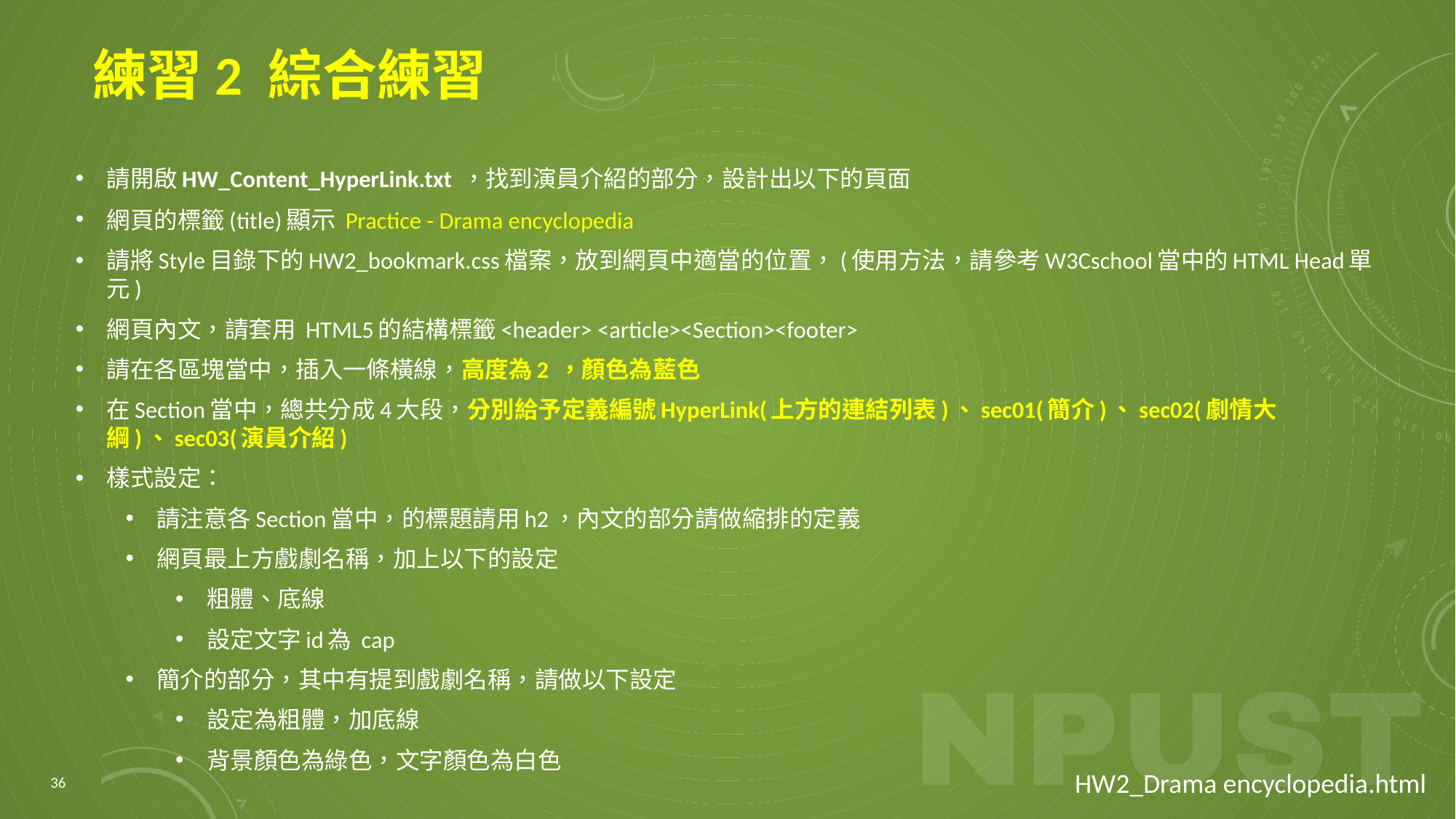

# 練習2 綜合練習
請開啟HW_Content_HyperLink.txt ，找到演員介紹的部分，設計出以下的頁面
網頁的標籤(title)顯示 Practice - Drama encyclopedia
請將Style目錄下的HW2_bookmark.css檔案，放到網頁中適當的位置，(使用方法，請參考W3Cschool當中的HTML Head單元)
網頁內文，請套用 HTML5的結構標籤<header> <article><Section><footer>
請在各區塊當中，插入一條橫線，高度為2 ，顏色為藍色
在Section當中，總共分成4大段，分別給予定義編號HyperLink(上方的連結列表)、sec01(簡介)、sec02(劇情大綱)、sec03(演員介紹)
樣式設定：
請注意各Section當中，的標題請用h2，內文的部分請做縮排的定義
網頁最上方戲劇名稱，加上以下的設定
粗體、底線
設定文字id為 cap
簡介的部分，其中有提到戲劇名稱，請做以下設定
設定為粗體，加底線
背景顏色為綠色，文字顏色為白色
36
HW2_Drama encyclopedia.html